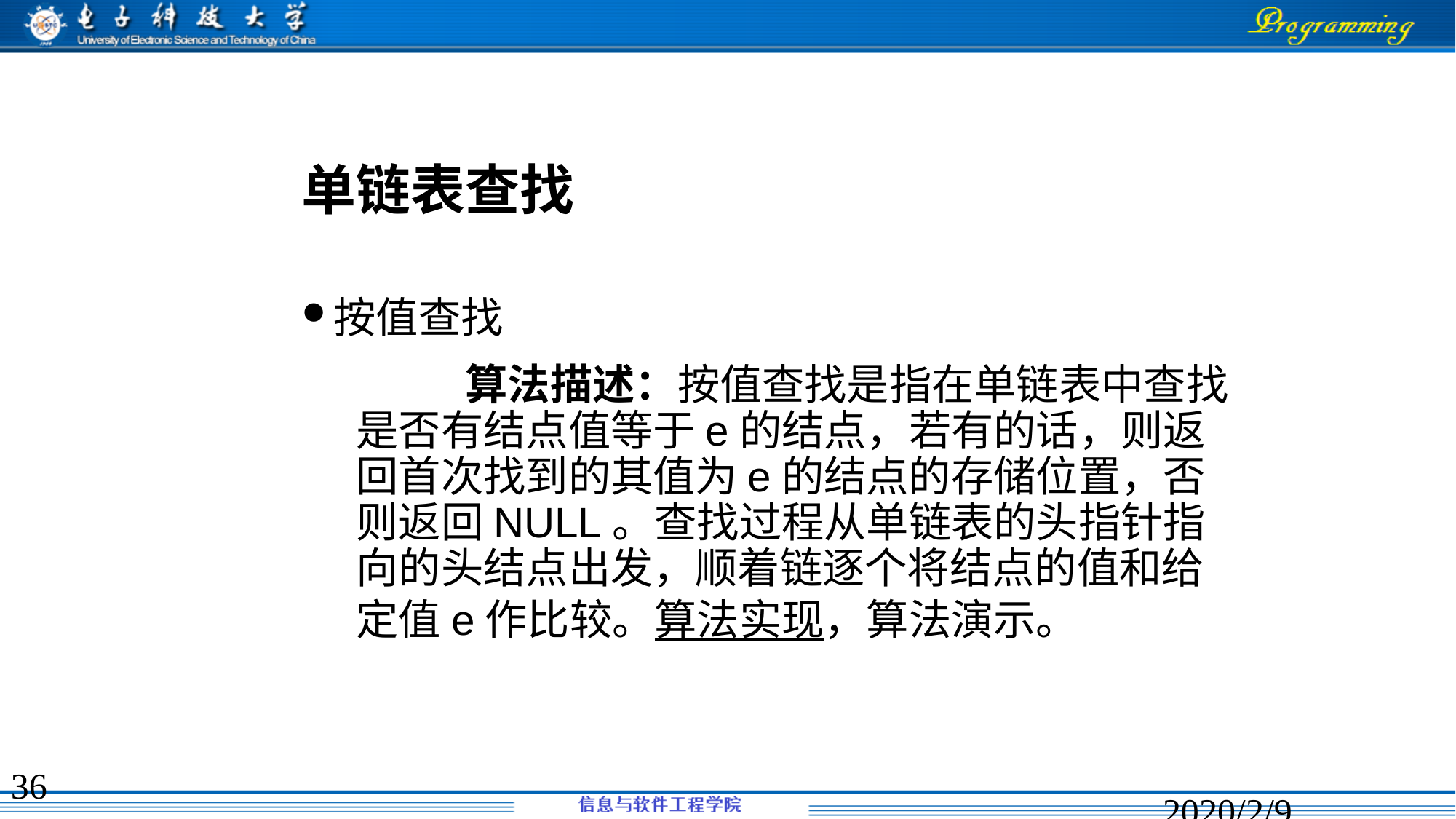

单链表查找
按值查找
	算法描述：按值查找是指在单链表中查找是否有结点值等于e的结点，若有的话，则返回首次找到的其值为e的结点的存储位置，否则返回NULL。查找过程从单链表的头指针指向的头结点出发，顺着链逐个将结点的值和给定值e作比较。算法实现，算法演示。
36
2020/2/9